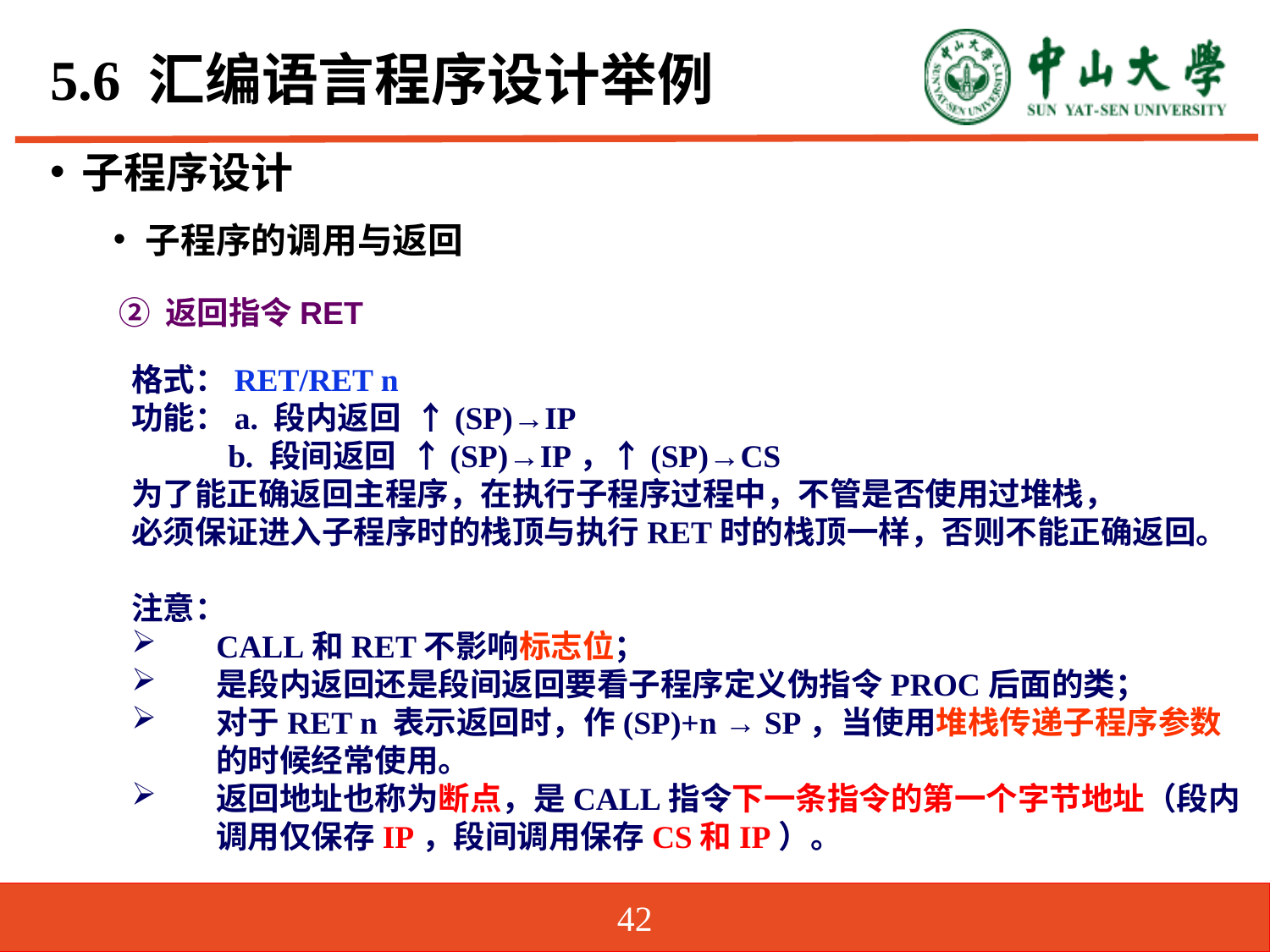

# 5.6 汇编语言程序设计举例
子程序设计
子程序的调用与返回

② 返回指令RET
格式：RET/RET n
功能：a. 段内返回  ↑(SP)→IP
            b. 段间返回  ↑(SP)→IP，↑(SP)→CS
为了能正确返回主程序，在执行子程序过程中，不管是否使用过堆栈，
必须保证进入子程序时的栈顶与执行RET时的栈顶一样，否则不能正确返回。

注意：
CALL和RET不影响标志位；
是段内返回还是段间返回要看子程序定义伪指令PROC后面的类；
对于RET n 表示返回时，作(SP)+n → SP，当使用堆栈传递子程序参数的时候经常使用。
返回地址也称为断点，是CALL指令下一条指令的第一个字节地址（段内调用仅保存IP，段间调用保存CS和IP）。
42